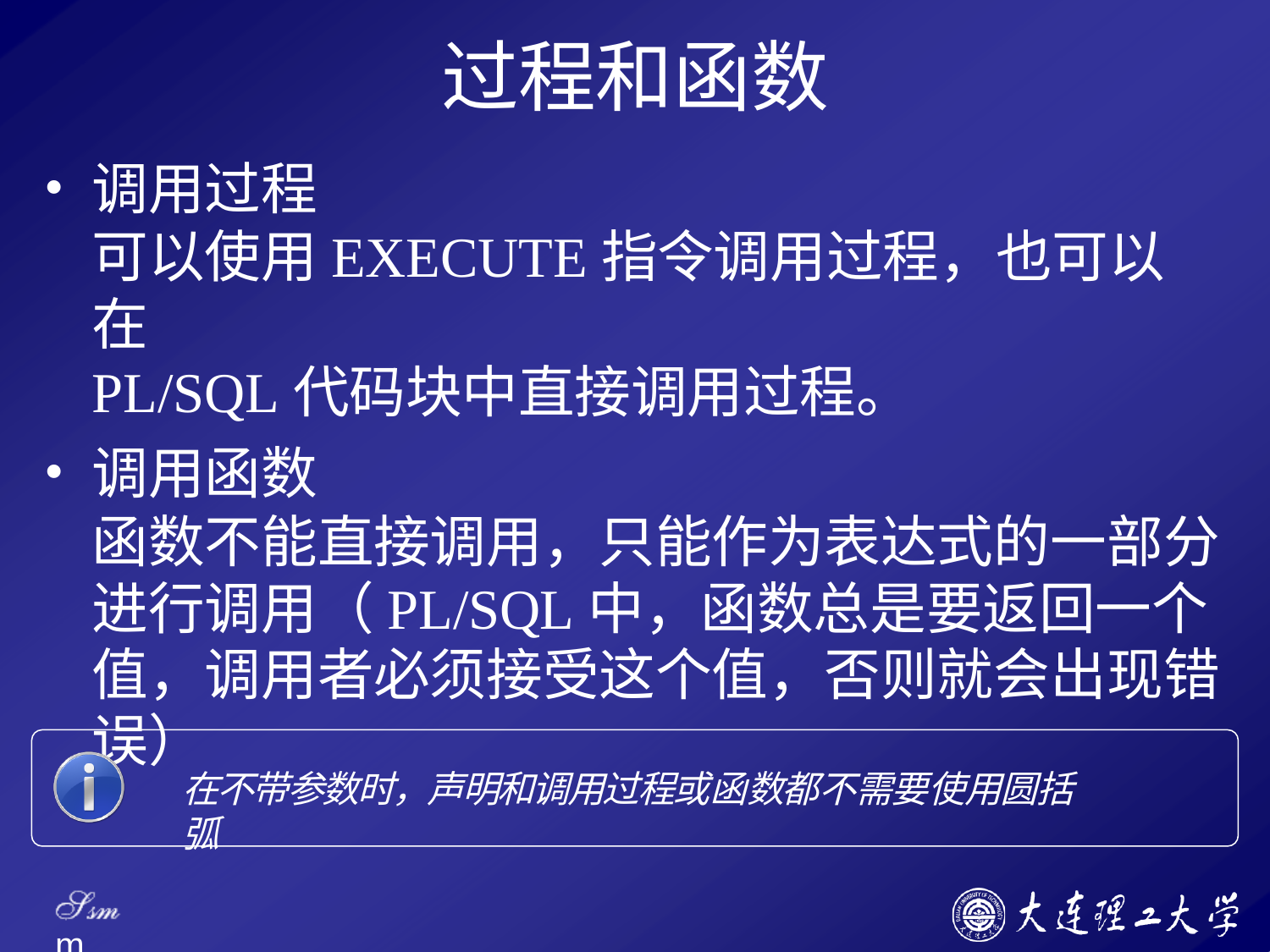

# 过程和函数
调用过程
可以使用EXECUTE指令调用过程，也可以在
PL/SQL代码块中直接调用过程。
调用函数
函数不能直接调用，只能作为表达式的一部分 进行调用（PL/SQL中，函数总是要返回一个 值，调用者必须接受这个值，否则就会出现错 误）

在不带参数时，声明和调用过程或函数都不需要使用圆括弧

Ssm